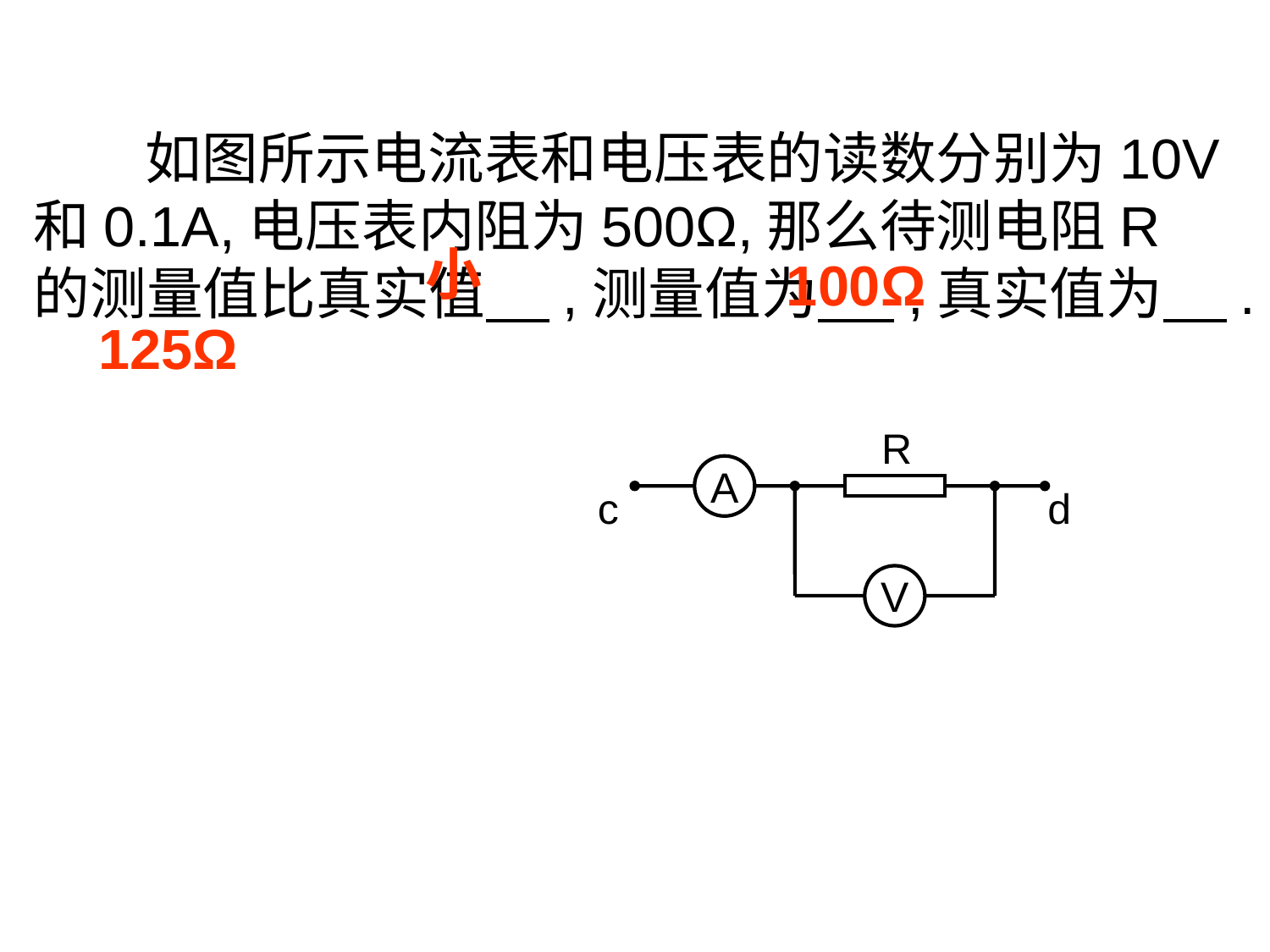

如图所示电流表和电压表的读数分别为10V和0.1A,电压表内阻为500Ω,那么待测电阻R的测量值比真实值     ,测量值为      ,真实值为     .
小
100Ω
125Ω
R
A

c
d

V